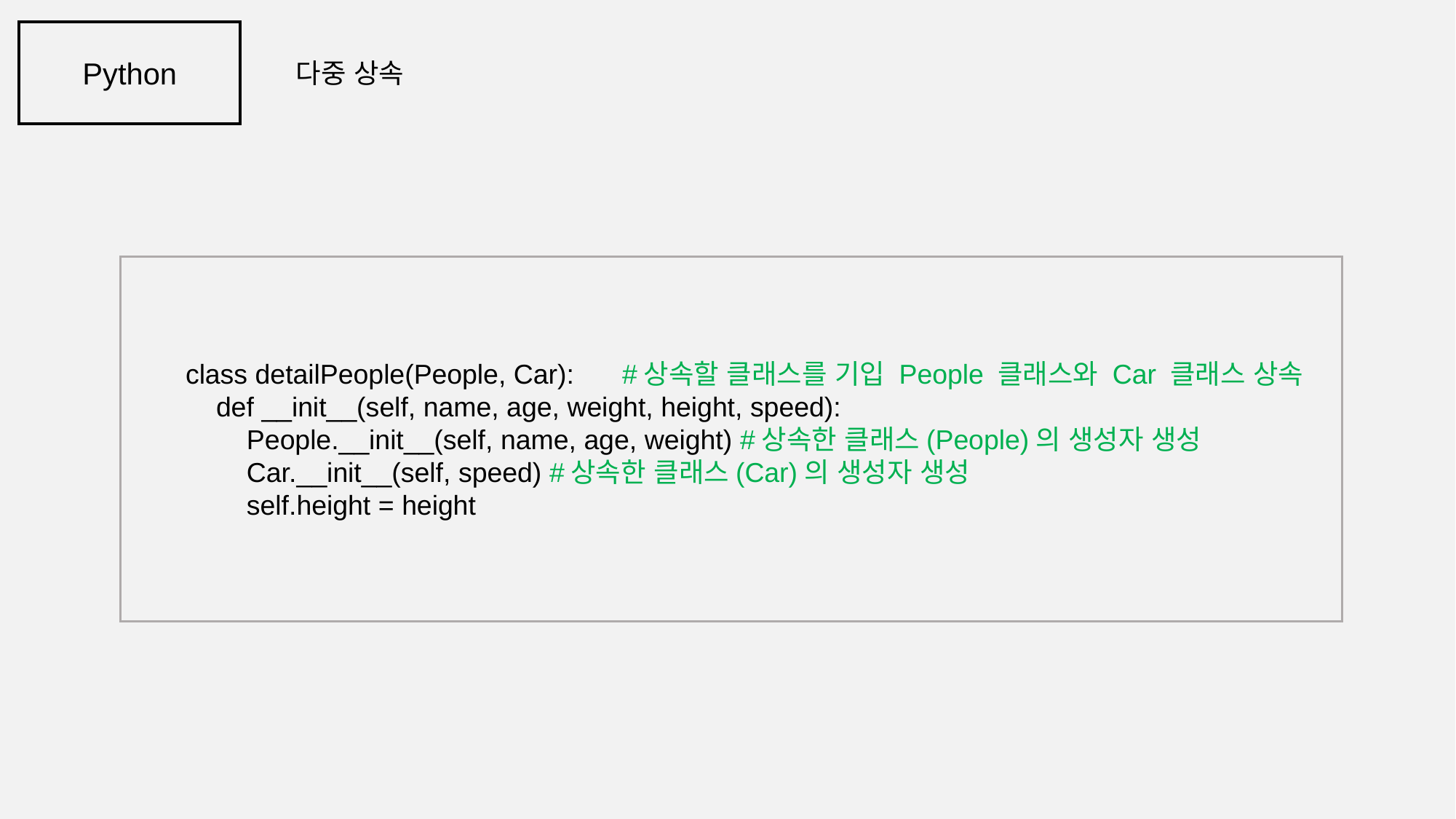

Python
다중 상속
class detailPeople(People, Car):	#상속할 클래스를 기입 People 클래스와 Car 클래스 상속
    def __init__(self, name, age, weight, height, speed):
        People.__init__(self, name, age, weight) #상속한 클래스(People)의 생성자 생성
        Car.__init__(self, speed) #상속한 클래스(Car)의 생성자 생성
        self.height = height
   '"